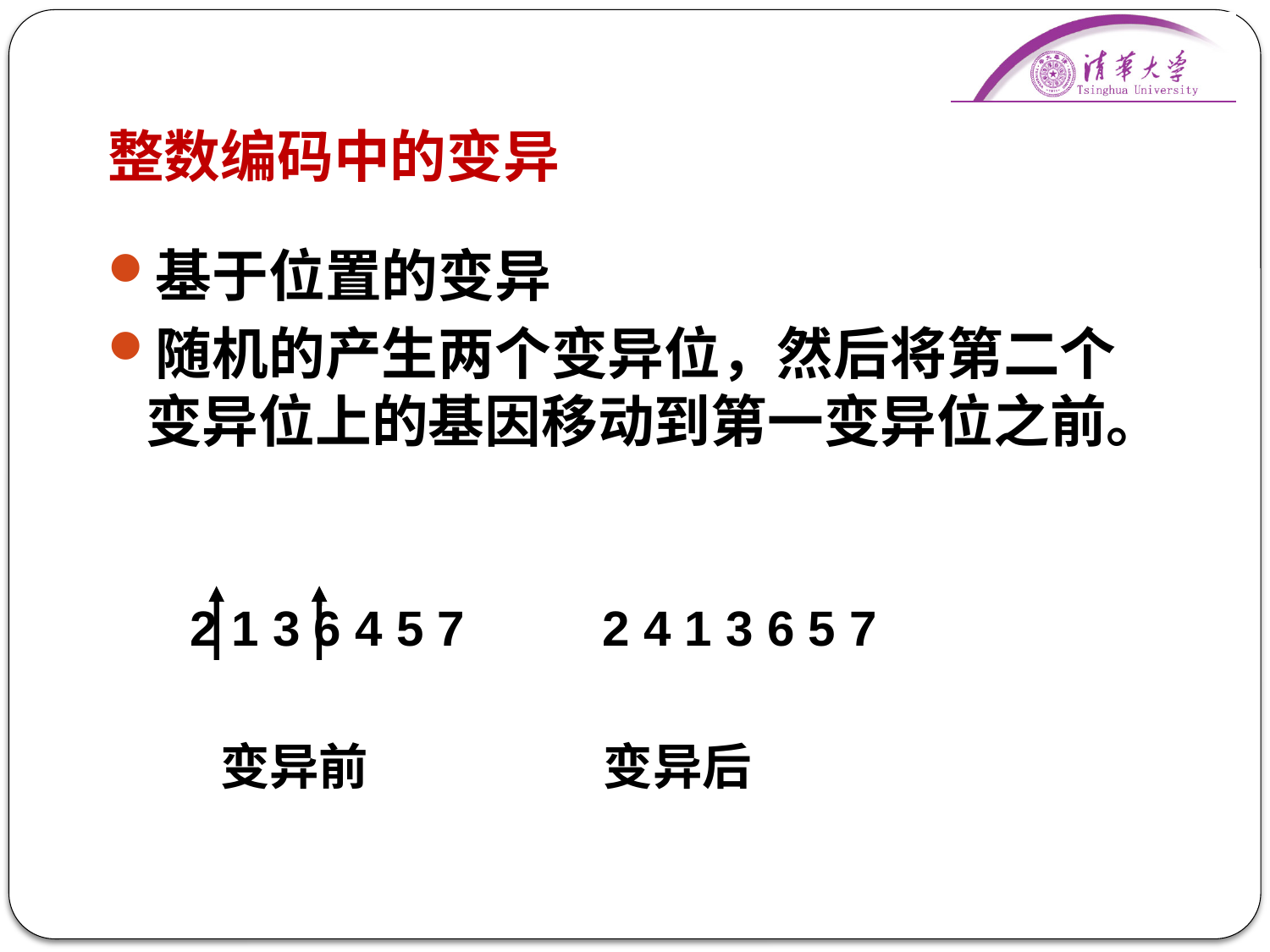

# 整数编码中的变异
基于位置的变异
随机的产生两个变异位，然后将第二个变异位上的基因移动到第一变异位之前。

      2 1 3 6 4 5 7          2 4 1 3 6 5 7

         变异前                     变异后